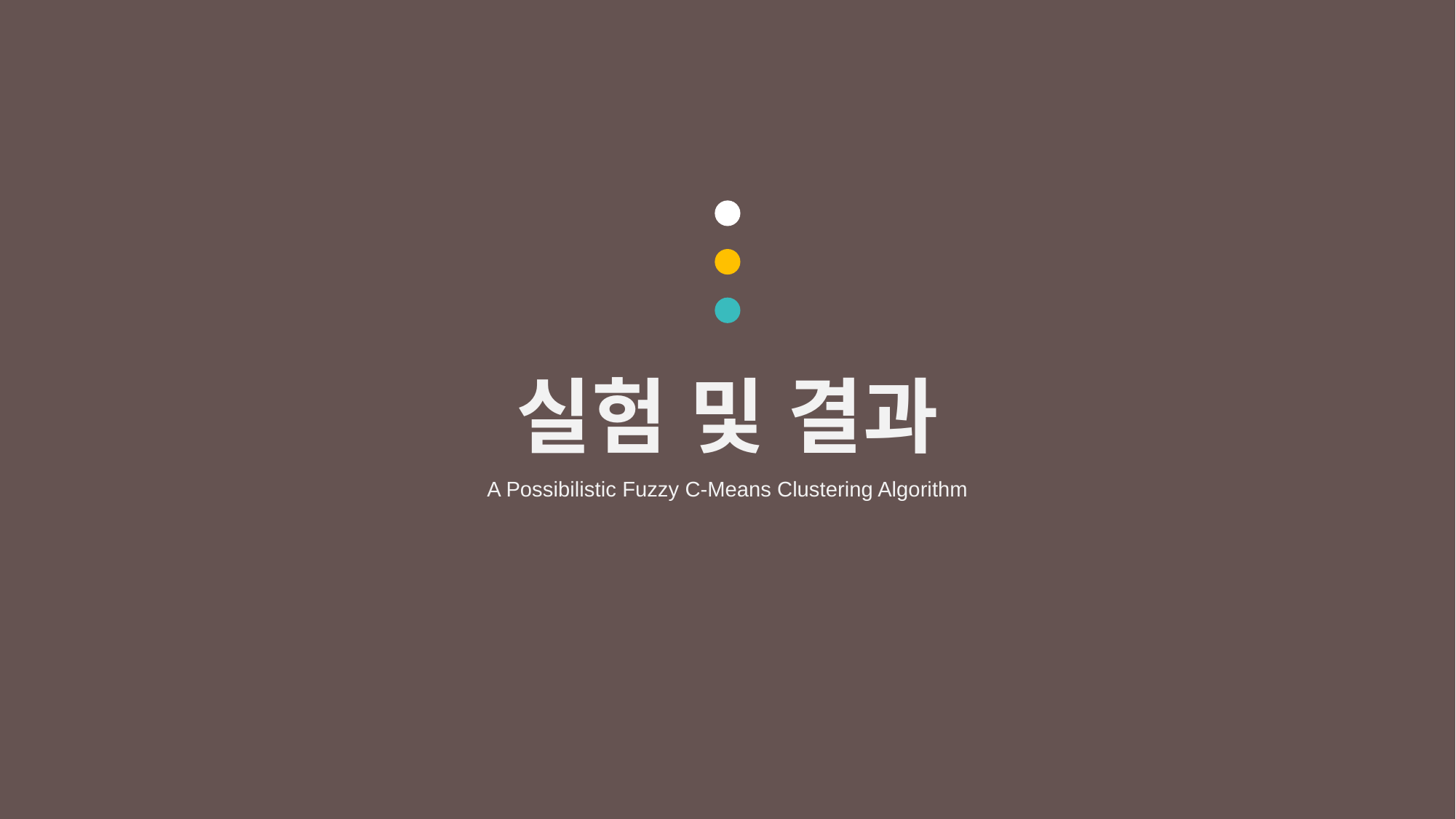

실험 및 결과
A Possibilistic Fuzzy C-Means Clustering Algorithm